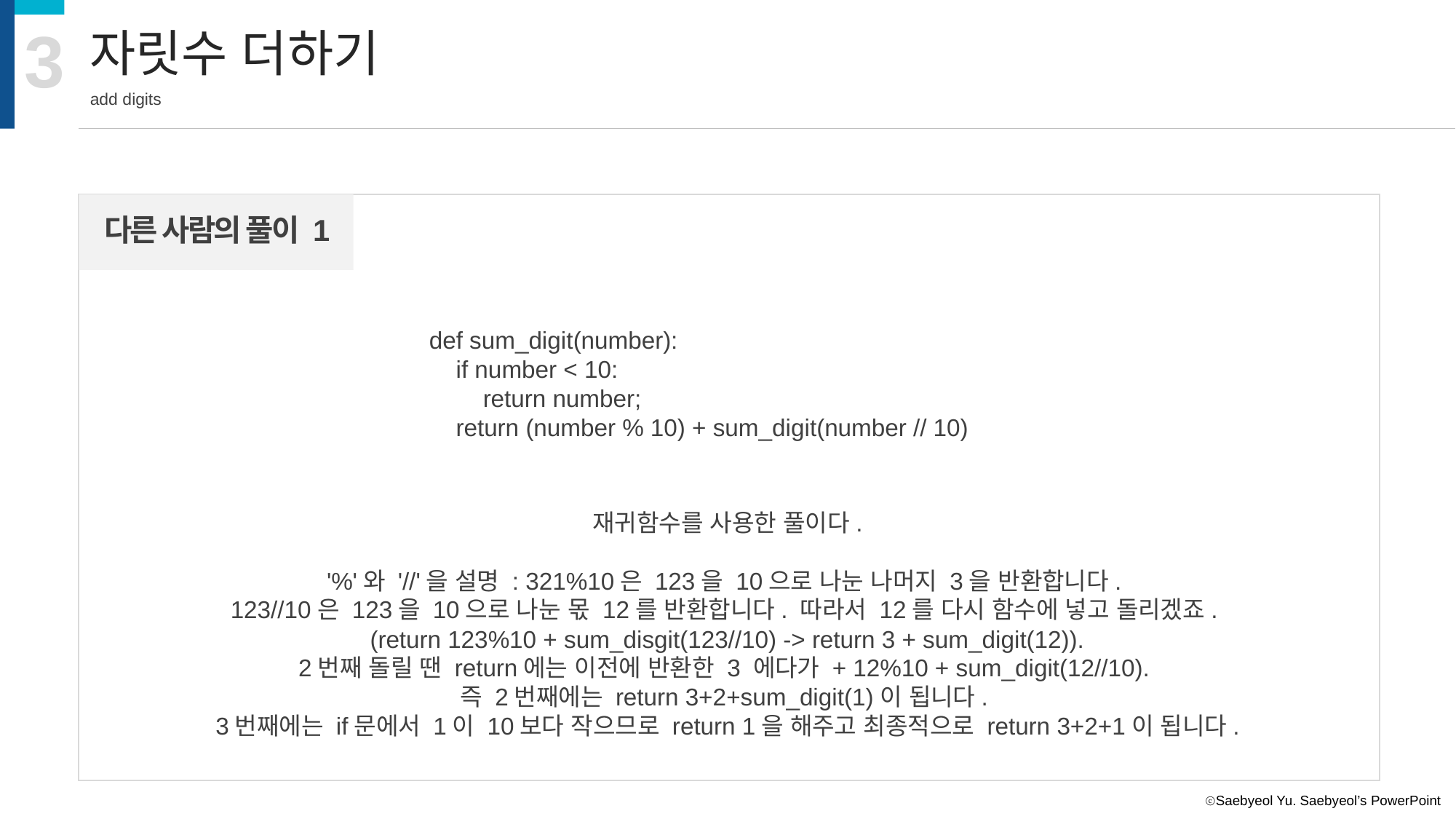

3
자릿수 더하기
add digits

다른 사람의 풀이 1
def sum_digit(number):
    if number < 10:
        return number;
    return (number % 10) + sum_digit(number // 10)
재귀함수를 사용한 풀이다.

'%'와 '//'을 설명 : 321%10은 123을 10으로 나눈 나머지 3을 반환합니다.
123//10은 123을 10으로 나눈 몫 12를 반환합니다. 따라서 12를 다시 함수에 넣고 돌리겠죠.
(return 123%10 + sum_disgit(123//10) -> return 3 + sum_digit(12)).
2번째 돌릴 땐 return에는 이전에 반환한 3 에다가 + 12%10 + sum_digit(12//10).
즉 2번째에는 return 3+2+sum_digit(1)이 됩니다.
3번째에는 if문에서 1이 10보다 작으므로 return 1을 해주고 최종적으로 return 3+2+1이 됩니다.